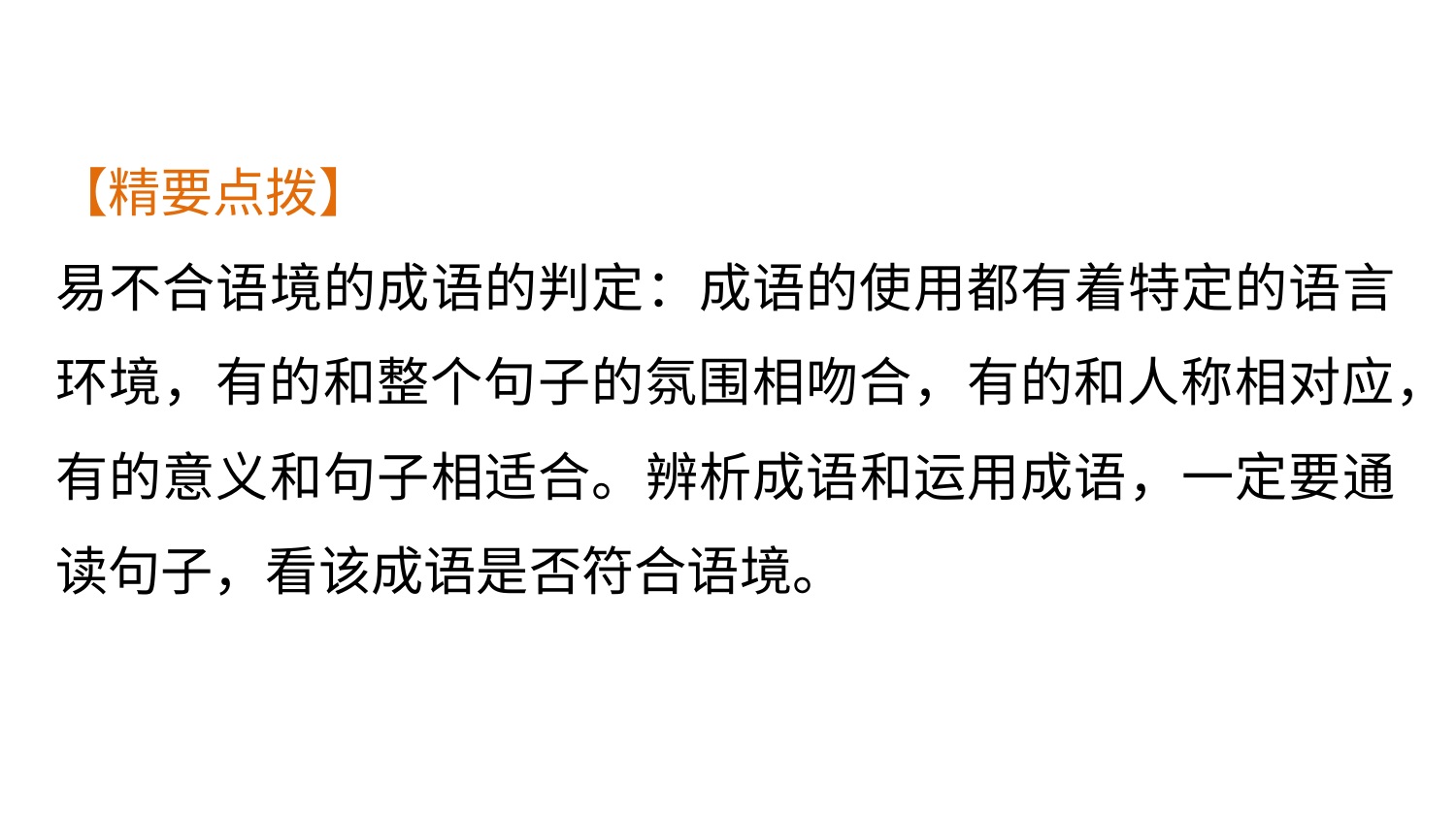

【精要点拨】
易不合语境的成语的判定：成语的使用都有着特定的语言环境，有的和整个句子的氛围相吻合，有的和人称相对应，有的意义和句子相适合。辨析成语和运用成语，一定要通读句子，看该成语是否符合语境。